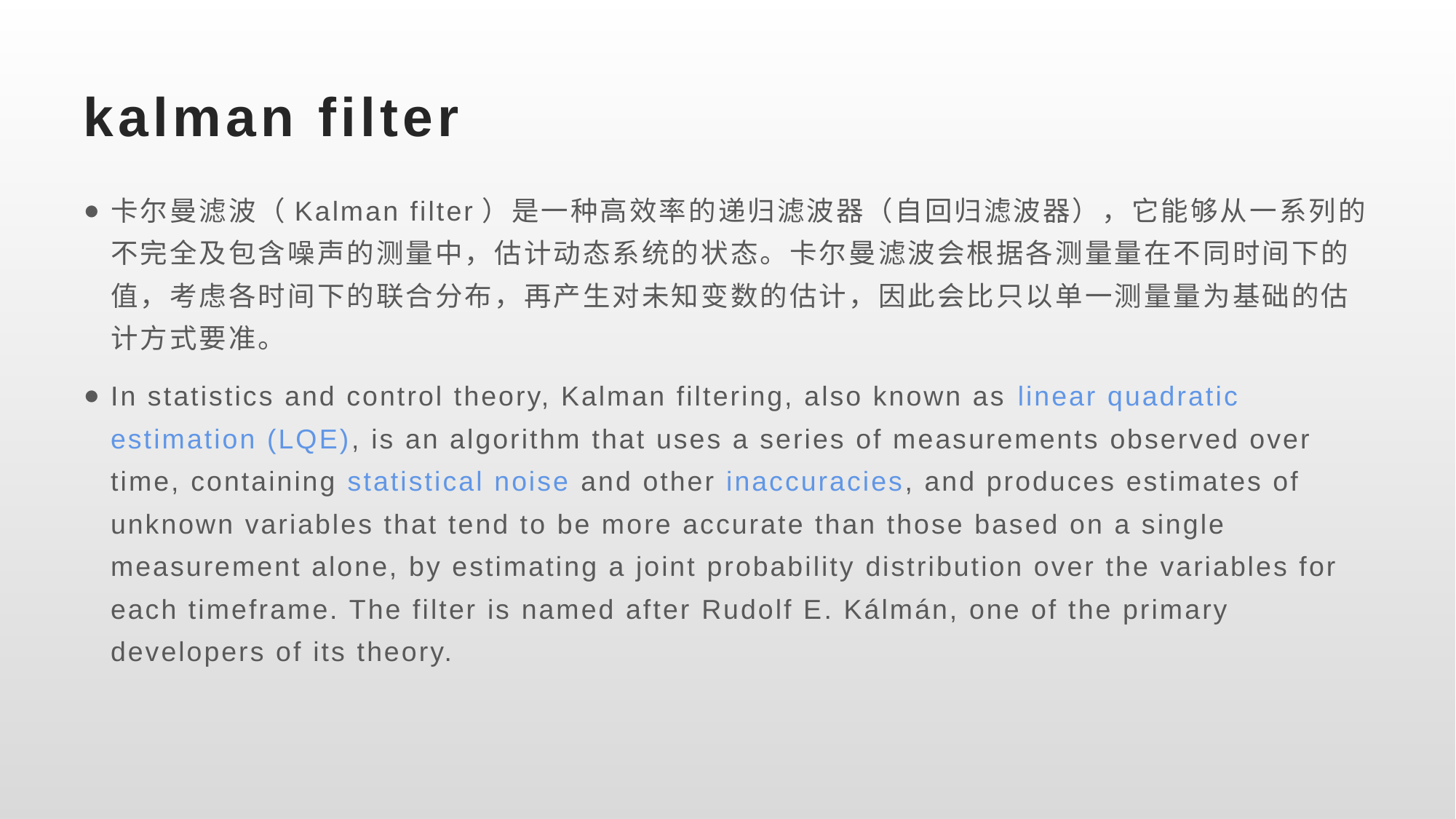

# kalman filter
卡尔曼滤波（Kalman filter）是一种高效率的递归滤波器（自回归滤波器），它能够从一系列的不完全及包含噪声的测量中，估计动态系统的状态。卡尔曼滤波会根据各测量量在不同时间下的值，考虑各时间下的联合分布，再产生对未知变数的估计，因此会比只以单一测量量为基础的估计方式要准。
In statistics and control theory, Kalman filtering, also known as linear quadratic estimation (LQE), is an algorithm that uses a series of measurements observed over time, containing statistical noise and other inaccuracies, and produces estimates of unknown variables that tend to be more accurate than those based on a single measurement alone, by estimating a joint probability distribution over the variables for each timeframe. The filter is named after Rudolf E. Kálmán, one of the primary developers of its theory.